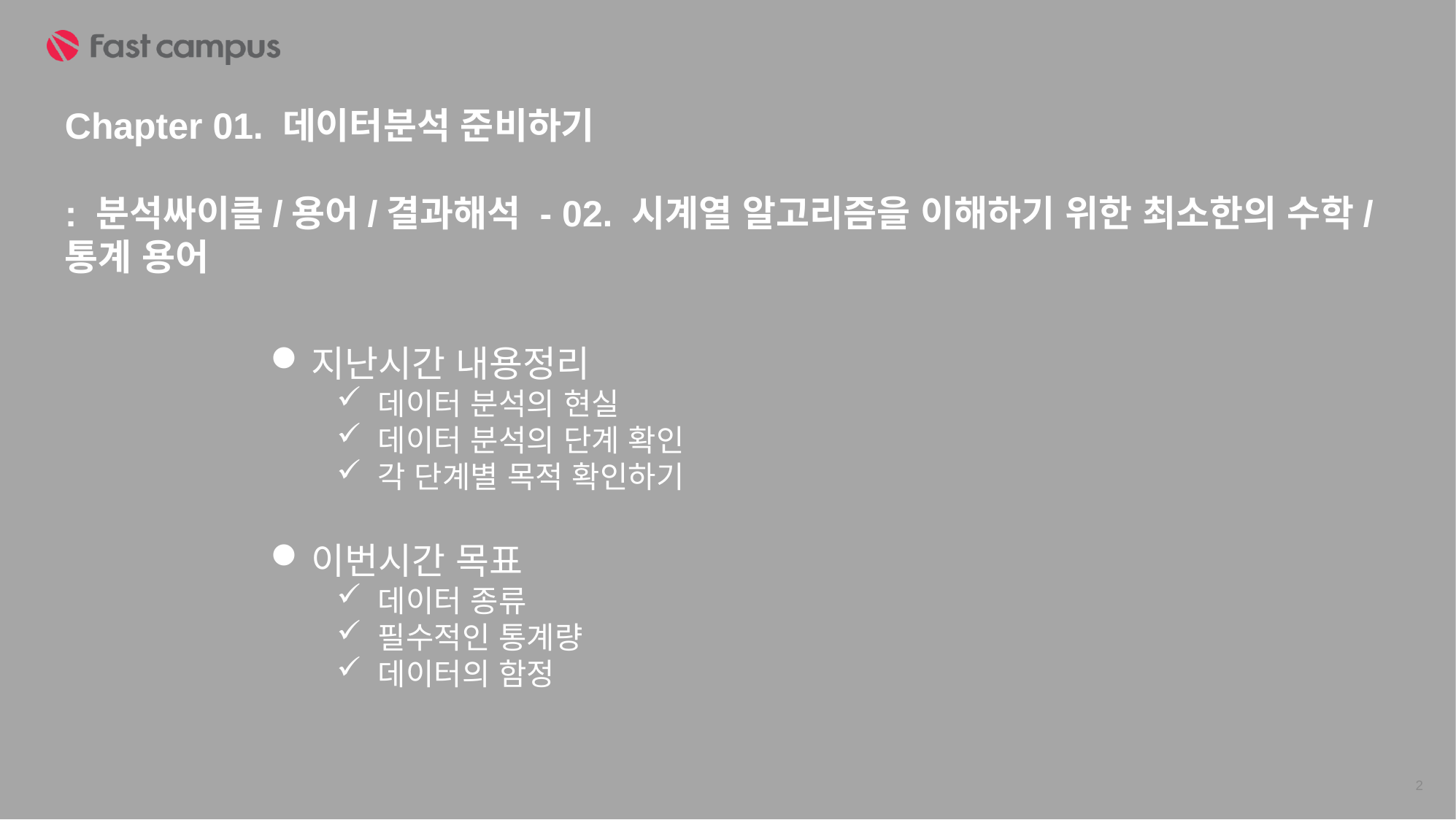

Chapter 01. 데이터분석 준비하기

: 분석싸이클/용어/결과해석 - 02. 시계열 알고리즘을 이해하기 위한 최소한의 수학/통계 용어
지난시간 내용정리
데이터 분석의 현실
데이터 분석의 단계 확인
각 단계별 목적 확인하기

이번시간 목표
데이터 종류
필수적인 통계량
데이터의 함정
2